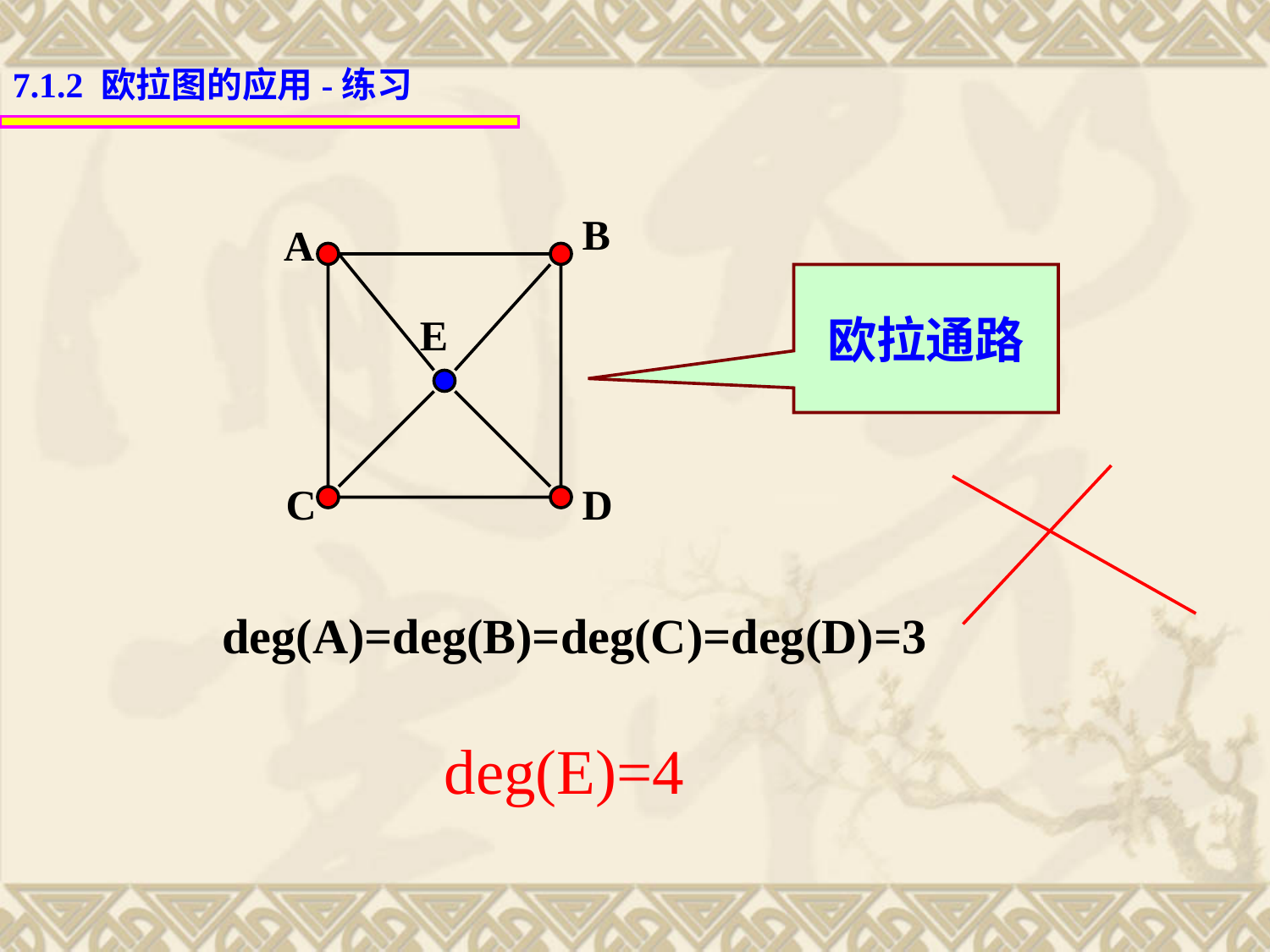

7.1.2 欧拉图的应用-练习

B
A

欧拉通路
E

D
C

deg(A)=deg(B)=deg(C)=deg(D)=3
deg(E)=4